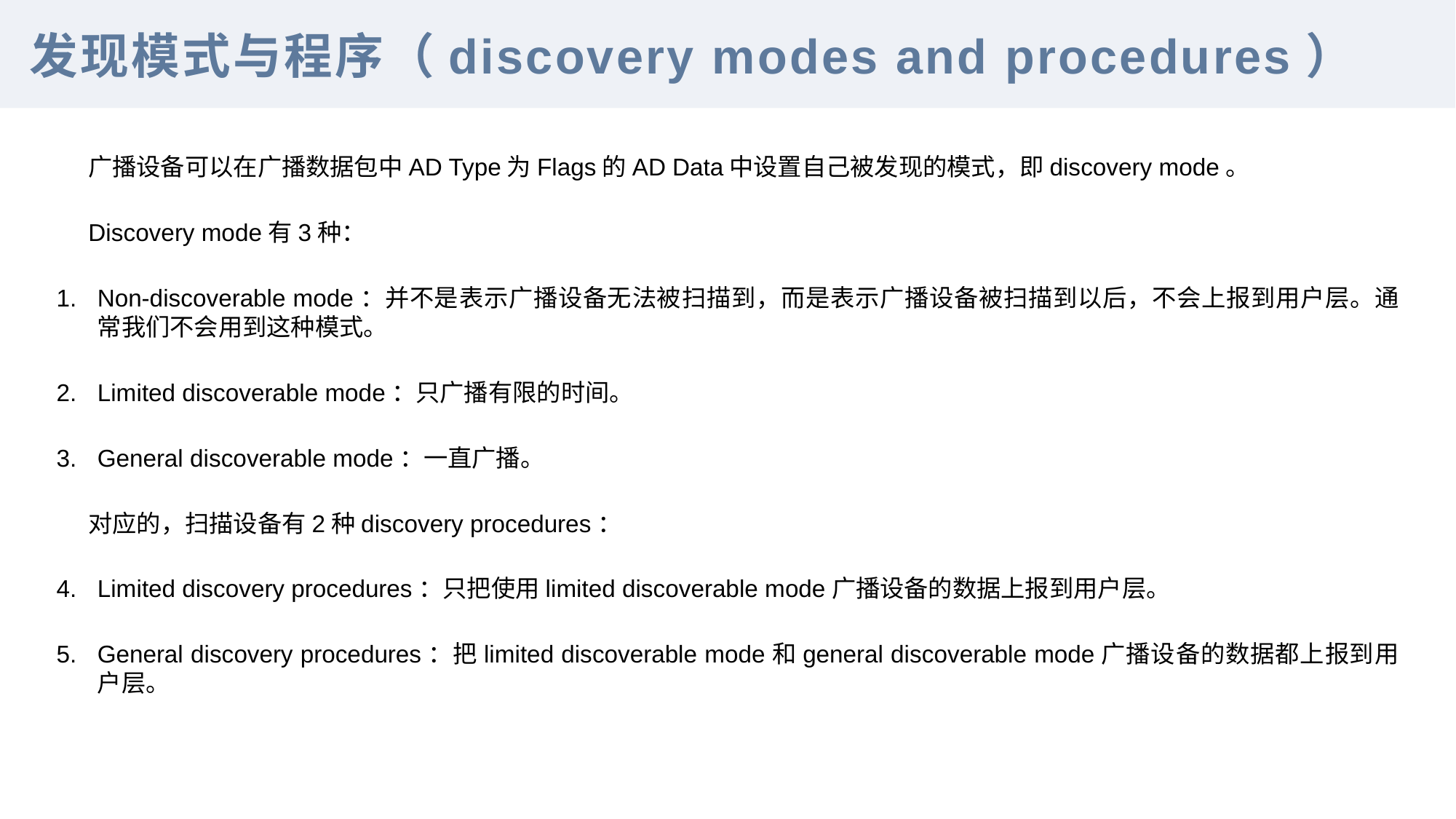

发现模式与程序（discovery modes and procedures）
广播设备可以在广播数据包中AD Type为Flags的AD Data中设置自己被发现的模式，即discovery mode。
Discovery mode有3种：
Non-discoverable mode：并不是表示广播设备无法被扫描到，而是表示广播设备被扫描到以后，不会上报到用户层。通常我们不会用到这种模式。
Limited discoverable mode：只广播有限的时间。
General discoverable mode：一直广播。
对应的，扫描设备有2种discovery procedures：
Limited discovery procedures：只把使用limited discoverable mode广播设备的数据上报到用户层。
General discovery procedures：把limited discoverable mode和general discoverable mode广播设备的数据都上报到用户层。